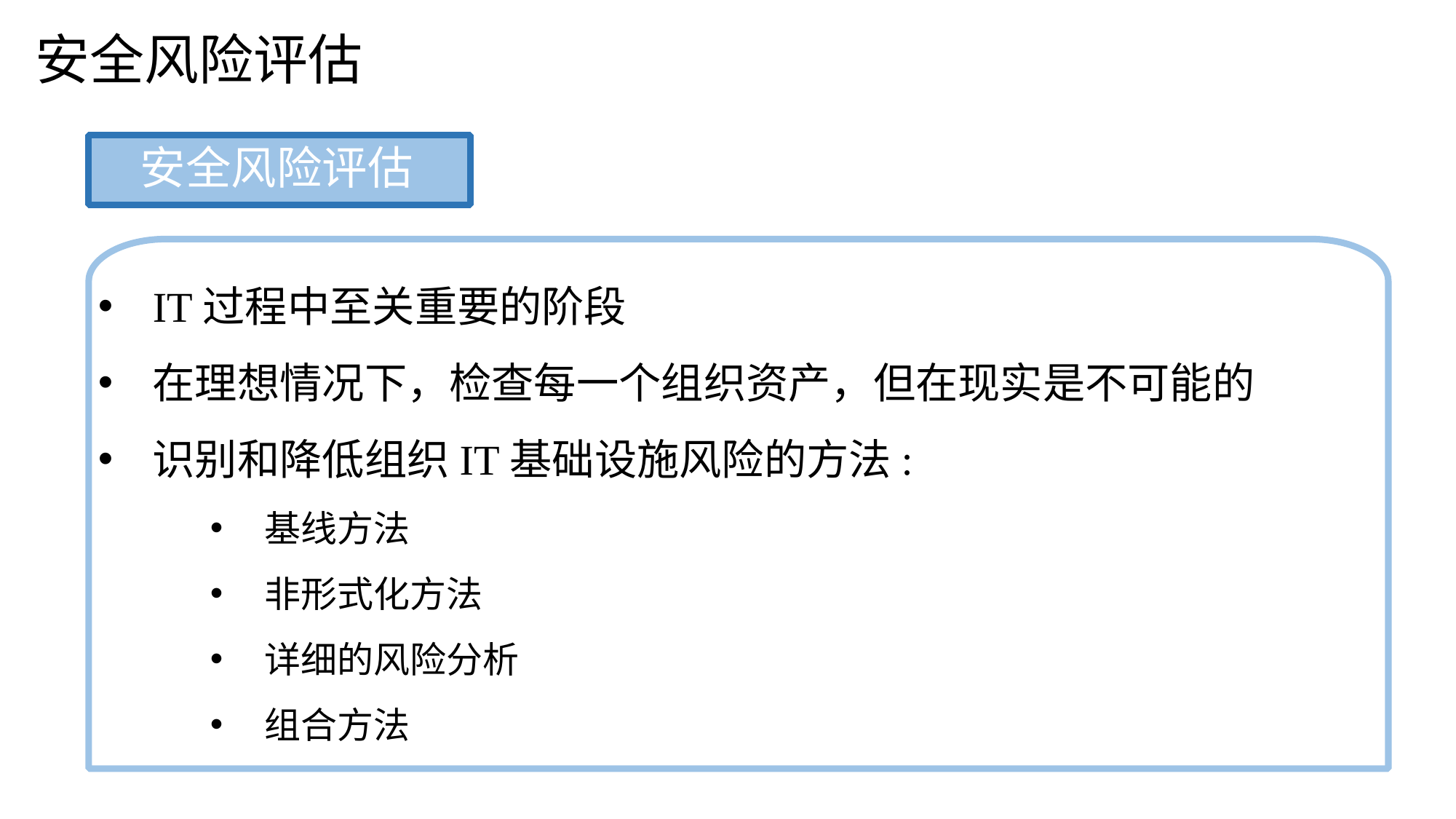

安全风险评估

安全风险评估
IT过程中至关重要的阶段
在理想情况下，检查每一个组织资产，但在现实是不可能的
识别和降低组织IT基础设施风险的方法:
基线方法
非形式化方法
详细的风险分析
组合方法